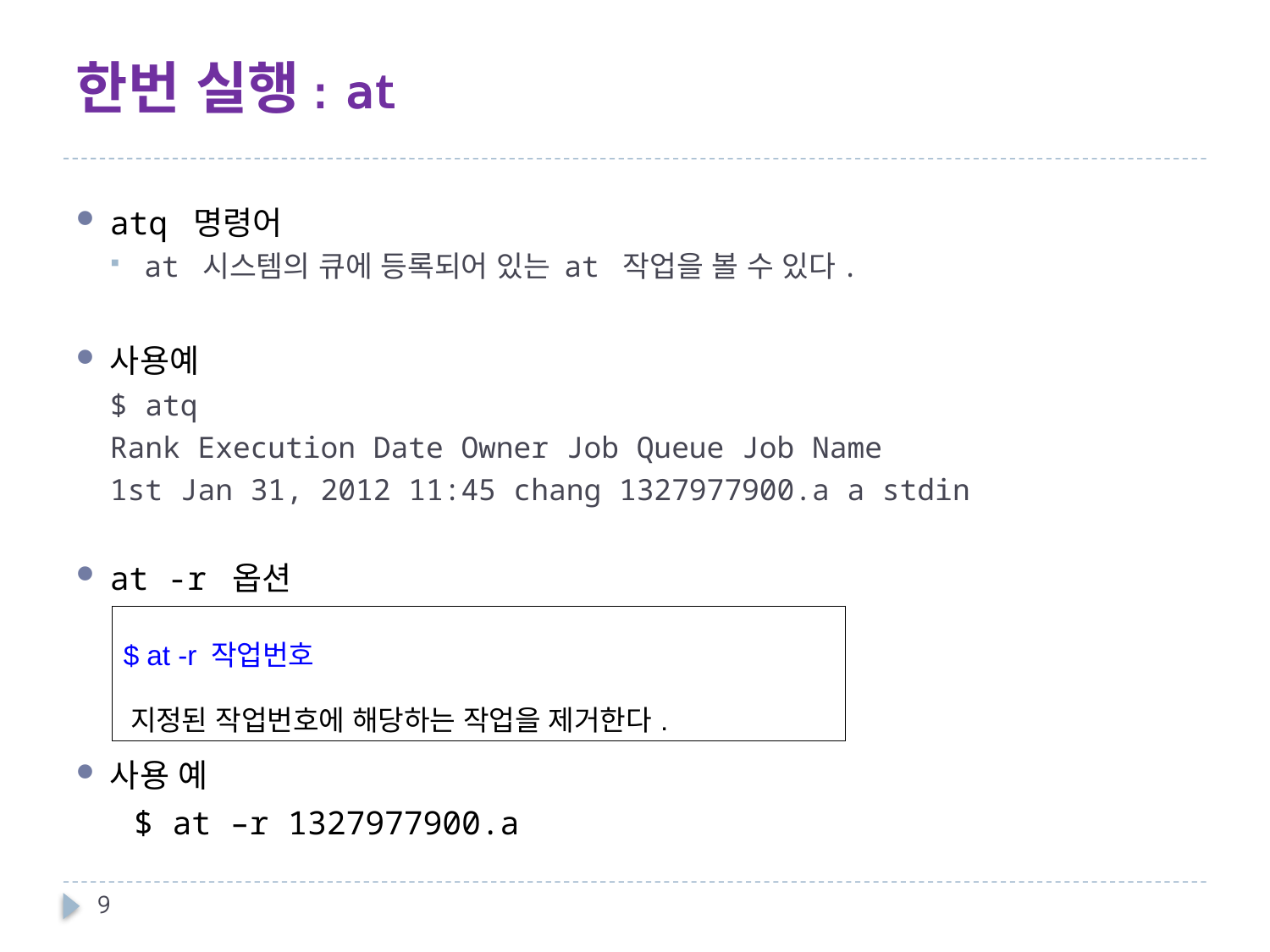

# 한번 실행: at
atq 명령어
at 시스템의 큐에 등록되어 있는 at 작업을 볼 수 있다.

사용예
$ atq
Rank Execution Date Owner Job Queue Job Name
1st Jan 31, 2012 11:45 chang 1327977900.a a stdin

at -r 옵션

사용 예
   $ at –r 1327977900.a

| $ at -r 작업번호 지정된 작업번호에 해당하는 작업을 제거한다. |
| --- |
9